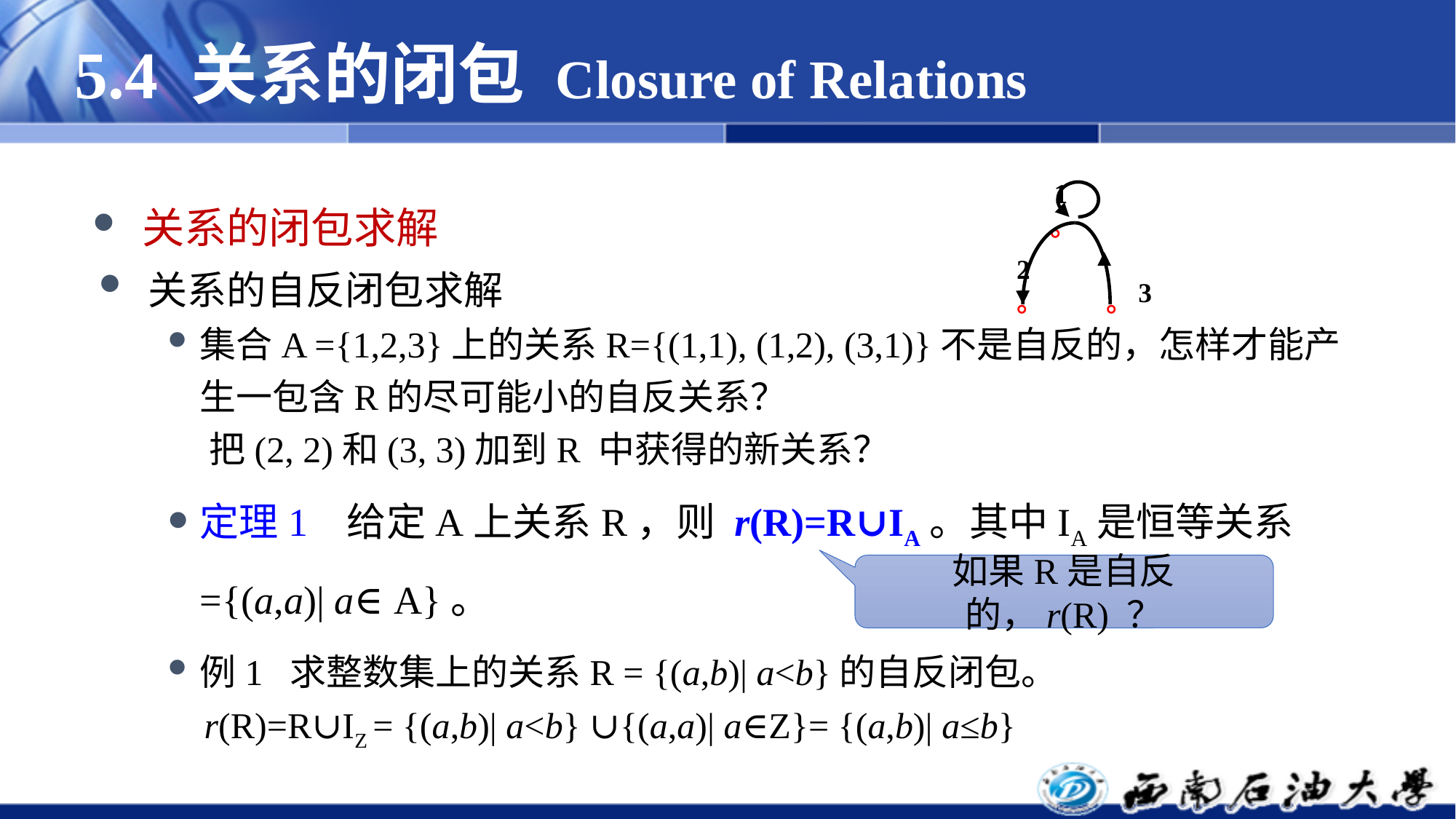

# 5.4 关系的闭包 Closure of Relations

1  。

2。
3
。

 关系的闭包求解
 关系的自反闭包求解
集合A ={1,2,3}上的关系R={(1,1), (1,2), (3,1)}不是自反的，怎样才能产生一包含R的尽可能小的自反关系？
    把(2, 2)和(3, 3)加到R 中获得的新关系？
定理1   给定A上关系R，则 r(R)=R∪IA。其中IA是恒等关系={(a,a)| a∈A}。
例1  求整数集上的关系R = {(a,b)| a<b}的自反闭包。
    r(R)=R∪IZ = {(a,b)| a<b} ∪{(a,a)| a∈Z}= {(a,b)| a≤b}
如果R是自反的，r(R) ？